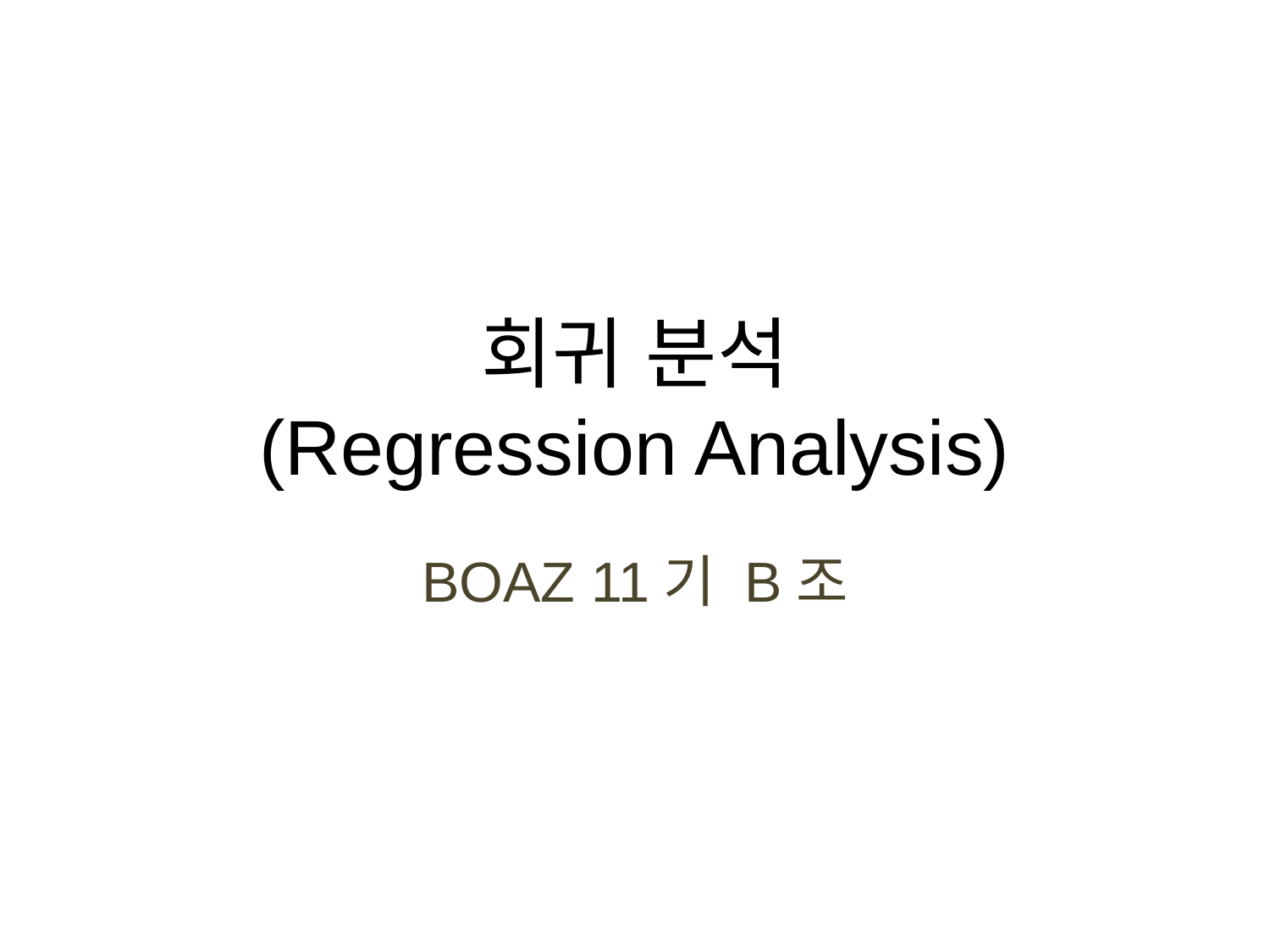

# 회귀 분석 (Regression Analysis)
BOAZ 11기 B조